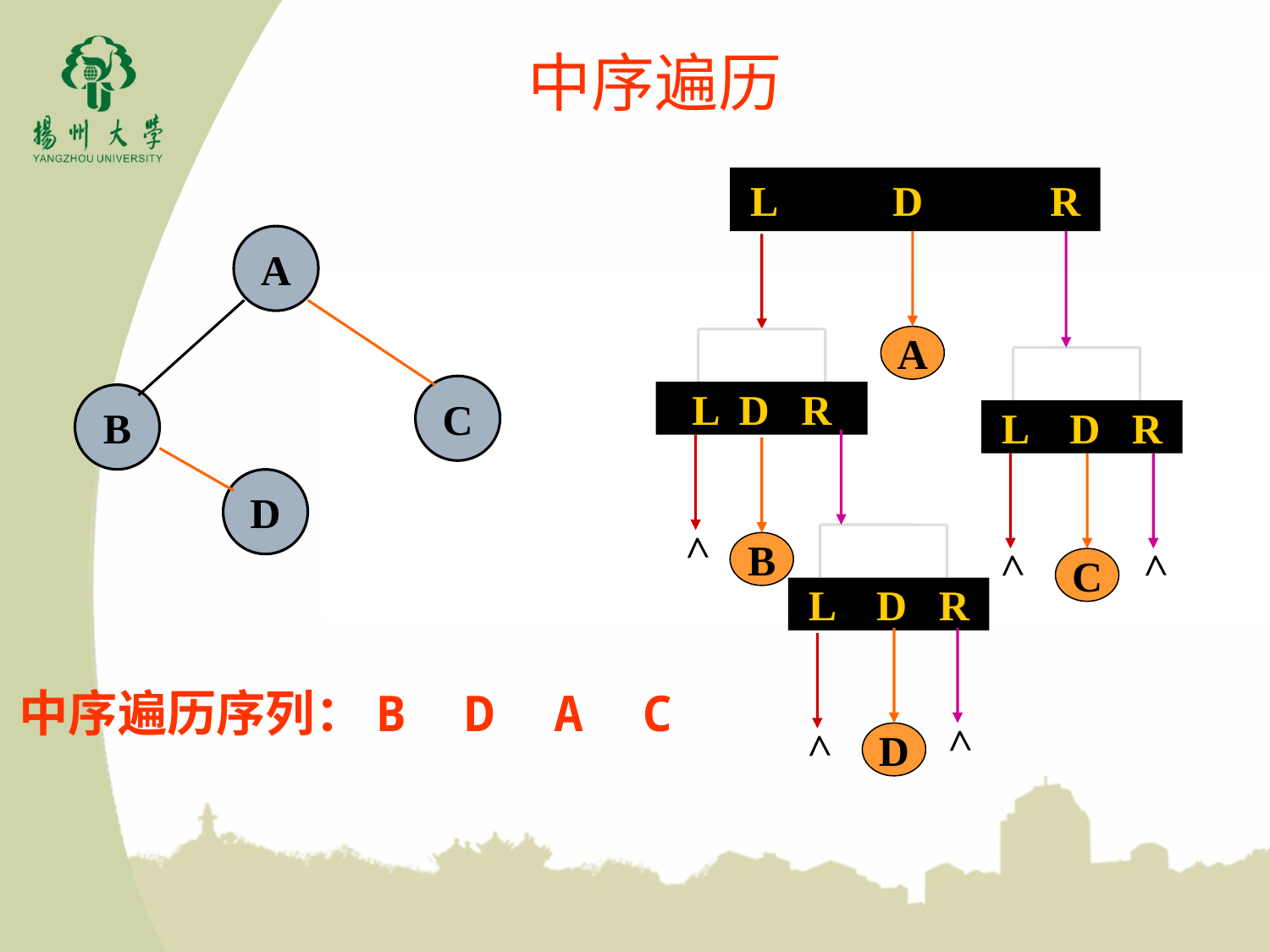

中序遍历
L           D            R
A

C
B

D

A

L  D   R
L    D   R

>

B

>

C

>

L    D   R

D

>

>
中序遍历序列：B  D  A  C